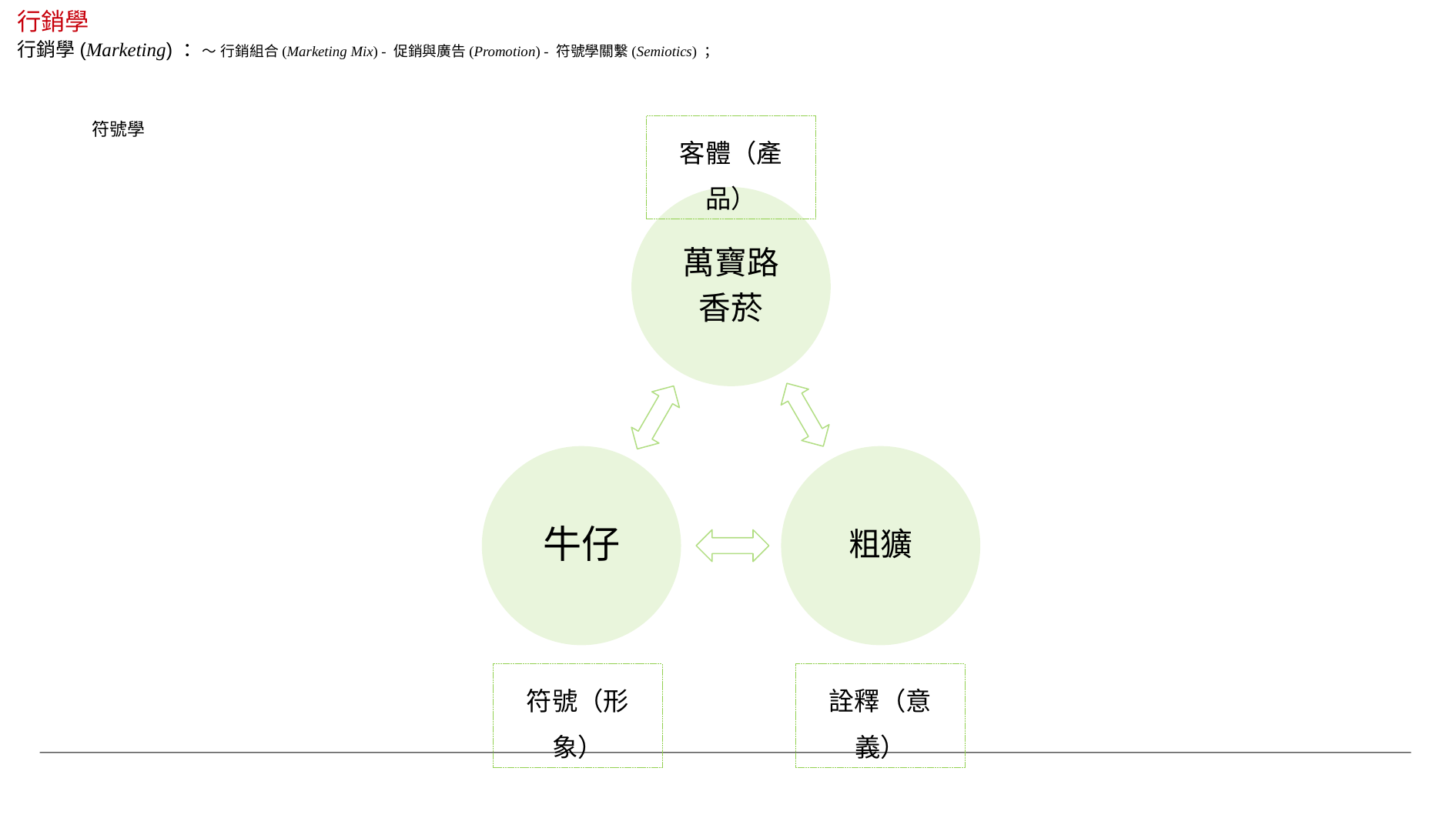

行銷學
行銷學(Marketing) ：～ 行銷組合(Marketing Mix) - 促銷與廣告(Promotion) - 符號學關繫(Semiotics) ；
符號學
客體（產品）
萬寶路
香菸

粗獷

牛仔

符號（形象）
詮釋（意義）